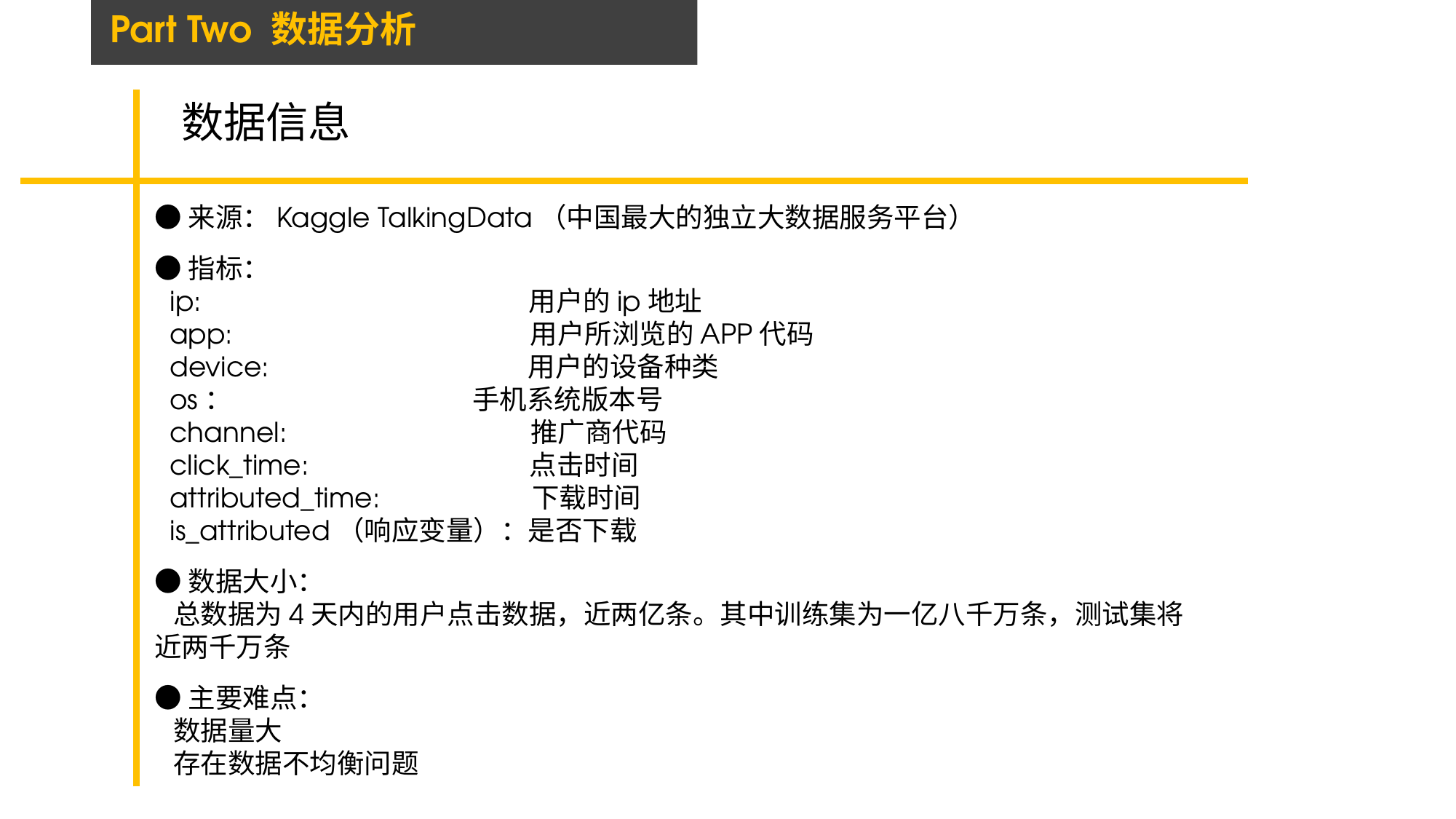

Part Two 数据分析
数据信息
●来源：Kaggle TalkingData（中国最大的独立大数据服务平台）
●指标：
  ip:                                          用户的ip地址
  app:                                      用户所浏览的APP代码
  device:                                 用户的设备种类
  os：                                       手机系统版本号
  channel:                               推广商代码
  click_time:                            点击时间
  attributed_time:                   下载时间
  is_attributed（响应变量）：是否下载
●数据大小：
  总数据为4天内的用户点击数据，近两亿条。其中训练集为一亿八千万条，测试集将近两千万条
●主要难点：
  数据量大
  存在数据不均衡问题